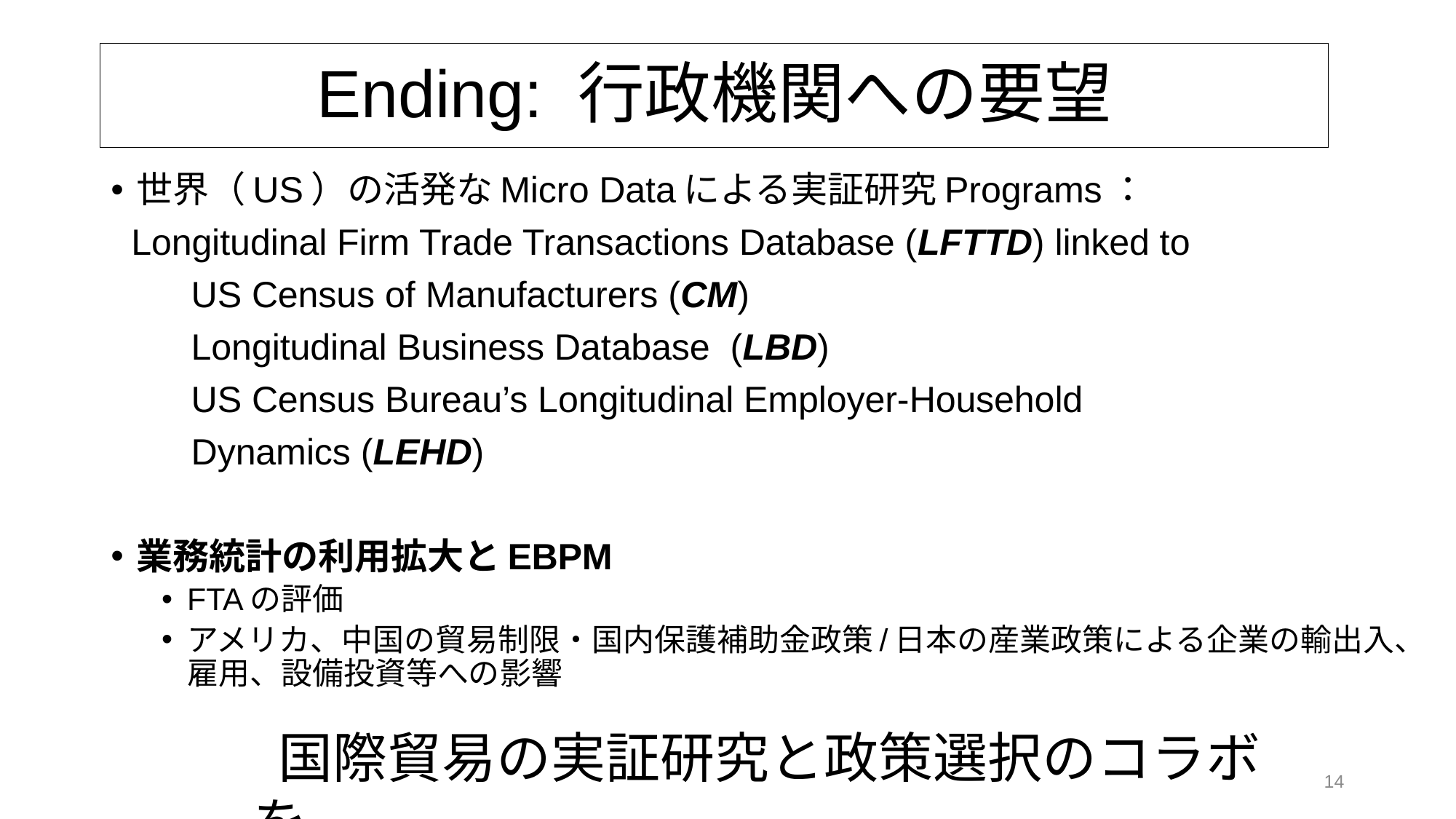

# Ending: 行政機関への要望
世界（US）の活発なMicro Dataによる実証研究Programs：
  Longitudinal Firm Trade Transactions Database (LFTTD) linked to
　　US Census of Manufacturers (CM)
　　Longitudinal Business Database  (LBD)
　　US Census Bureau’s Longitudinal Employer-Household
　　Dynamics (LEHD)

業務統計の利用拡大とEBPM
FTAの評価
アメリカ、中国の貿易制限・国内保護補助金政策/日本の産業政策による企業の輸出入、雇用、設備投資等への影響

 国際貿易の実証研究と政策選択のコラボを
14